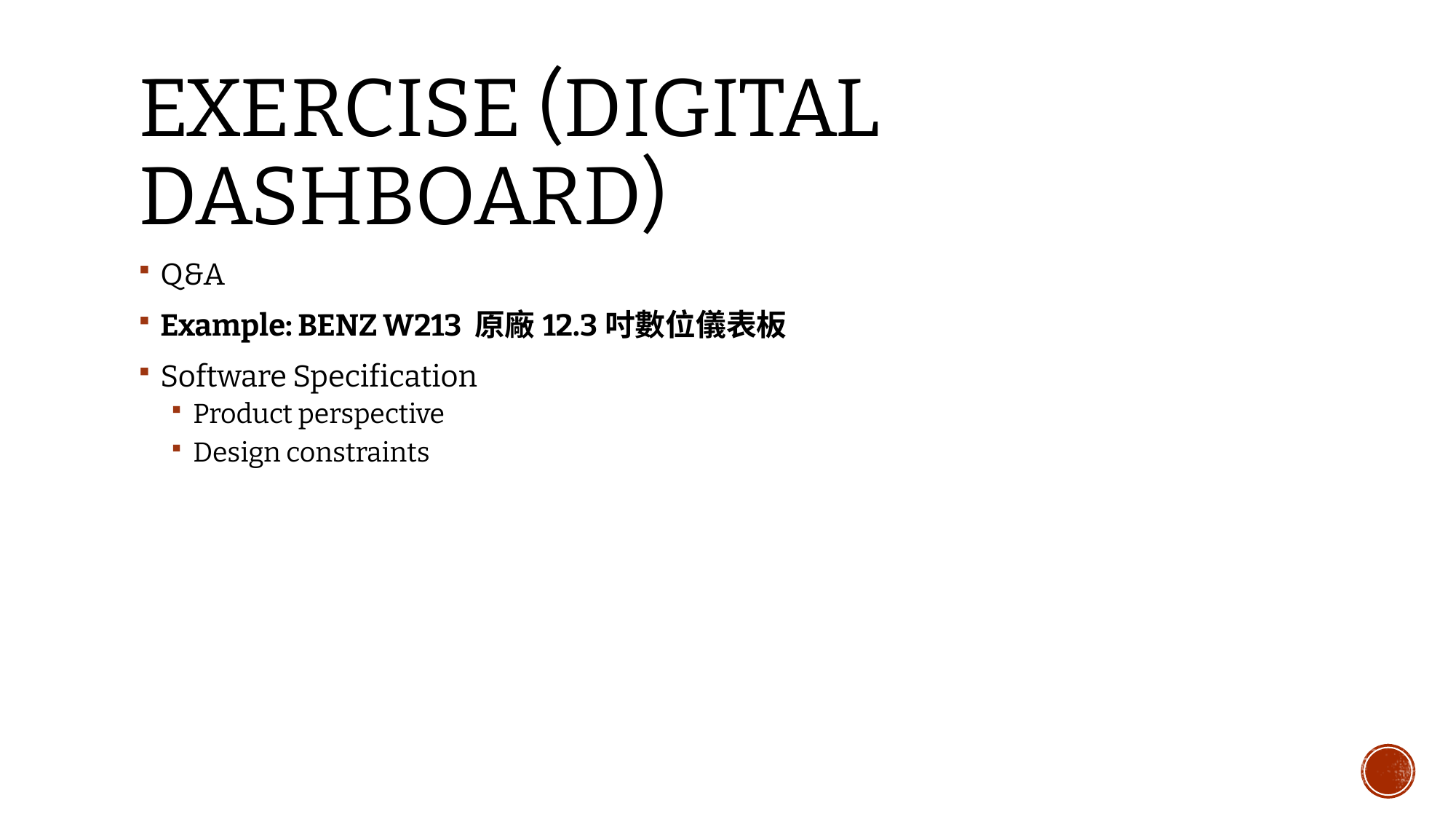

# Exercise (Digital dashboard)
Q&A
Example: BENZ W213 原廠12.3吋數位儀表板
Software Specification
Product perspective
Design constraints